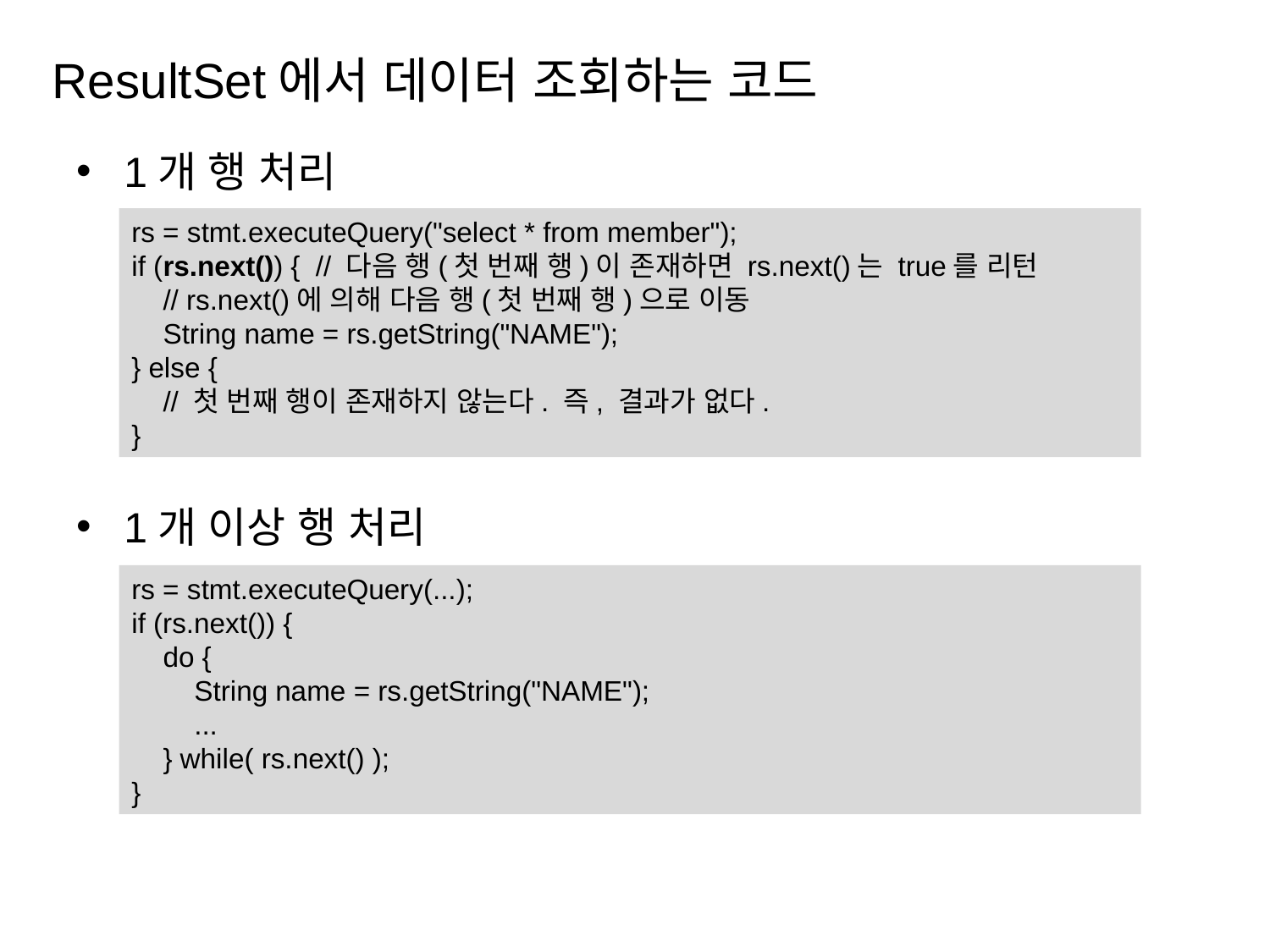

# ResultSet에서 데이터 조회하는 코드
1개 행 처리

1개 이상 행 처리
rs = stmt.executeQuery("select * from member");
if (rs.next()) {  // 다음 행(첫 번째 행)이 존재하면 rs.next()는 true를 리턴
    // rs.next()에 의해 다음 행(첫 번째 행)으로 이동
    String name = rs.getString("NAME");
} else {
    // 첫 번째 행이 존재하지 않는다. 즉, 결과가 없다.
}
rs = stmt.executeQuery(...);
if (rs.next()) {
    do {
        String name = rs.getString("NAME");
        ...
    } while( rs.next() );
}